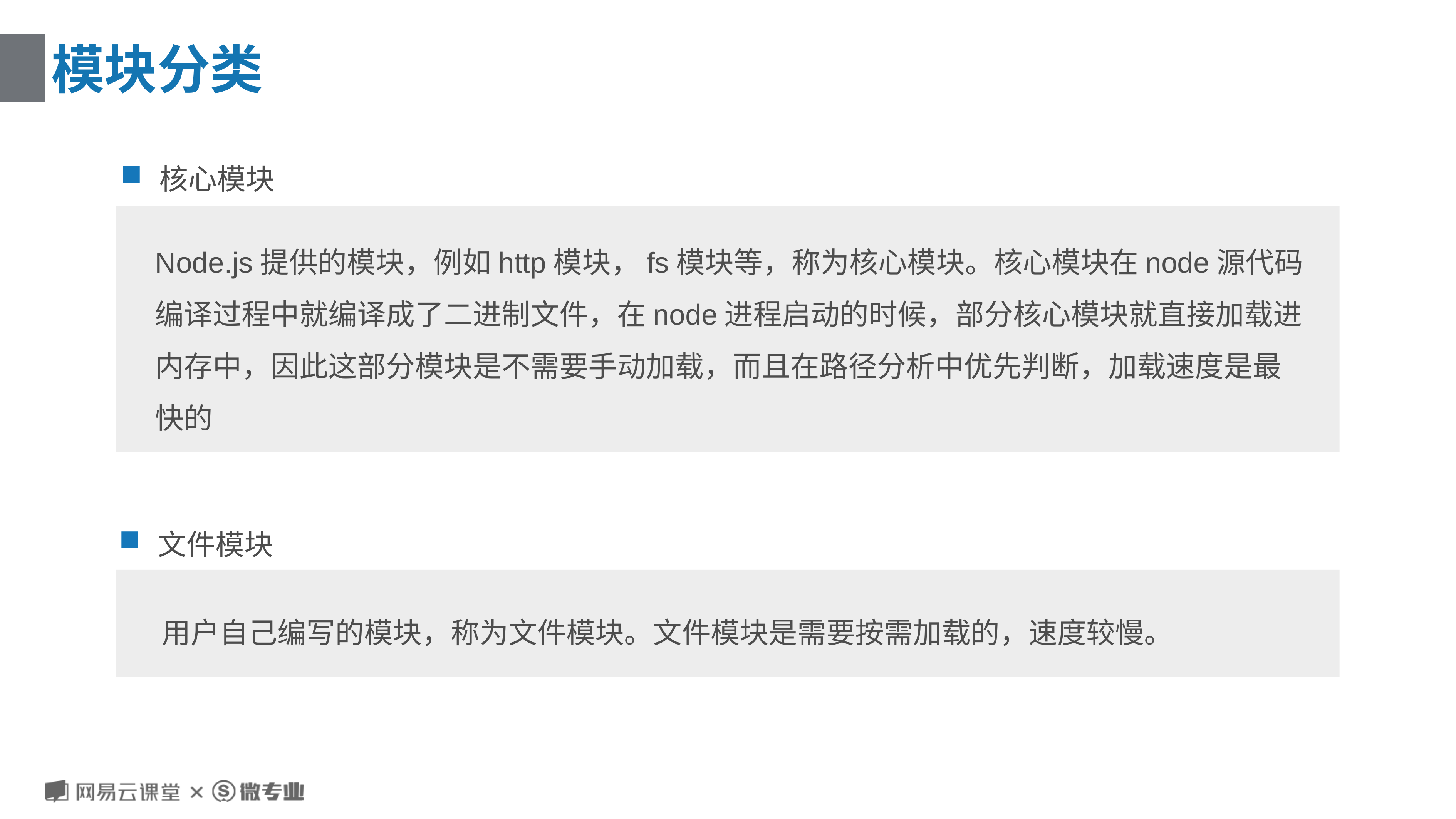

# 模块分类
核心模块

Node.js提供的模块，例如http模块，fs模块等，称为核心模块。核心模块在node源代码编译过程中就编译成了二进制文件，在node进程启动的时候，部分核心模块就直接加载进内存中，因此这部分模块是不需要手动加载，而且在路径分析中优先判断，加载速度是最快的

文件模块

用户自己编写的模块，称为文件模块。文件模块是需要按需加载的，速度较慢。